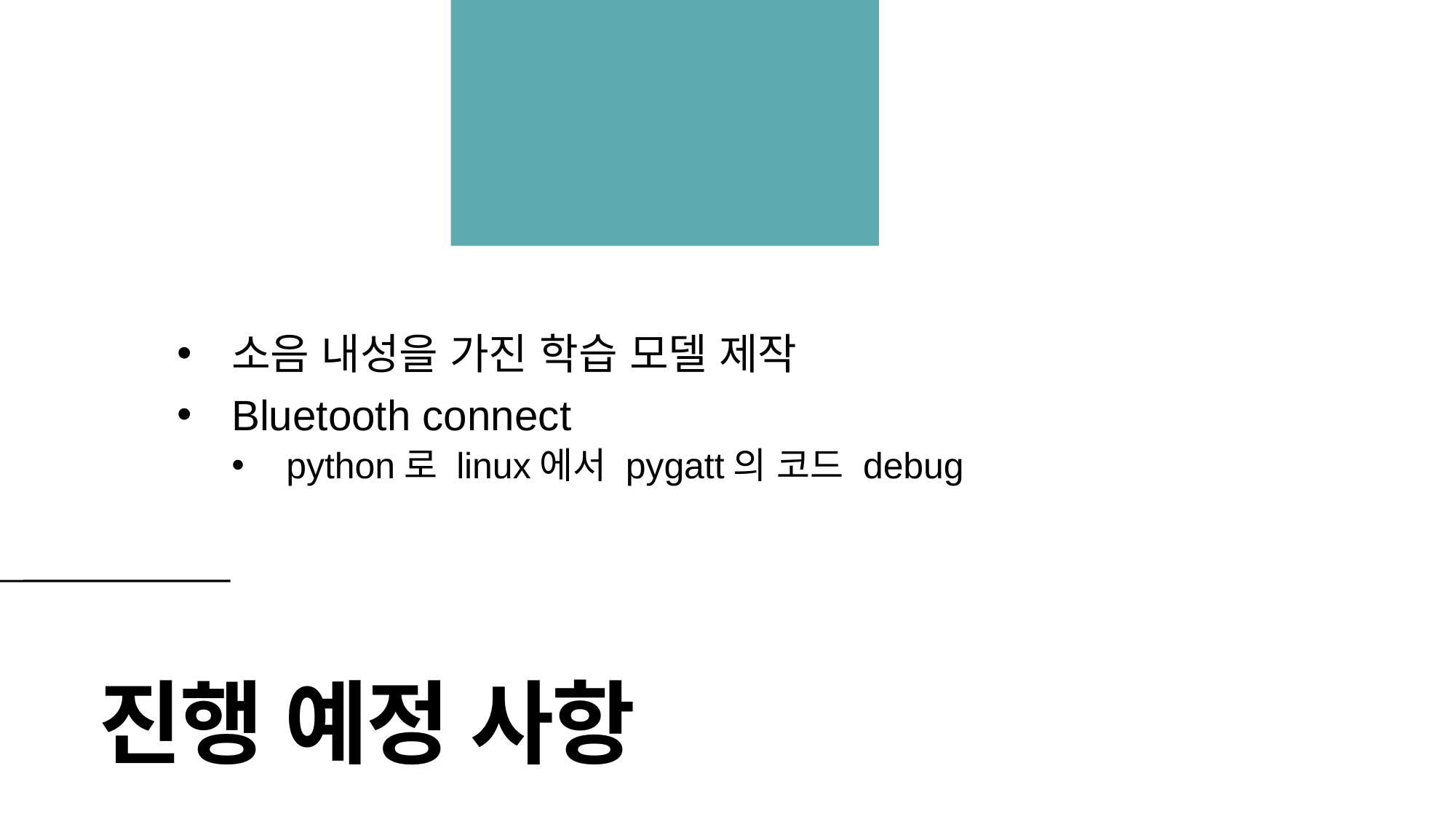

소음 내성을 가진 학습 모델 제작
Bluetooth connect
python로 linux에서 pygatt의 코드 debug
진행 예정 사항